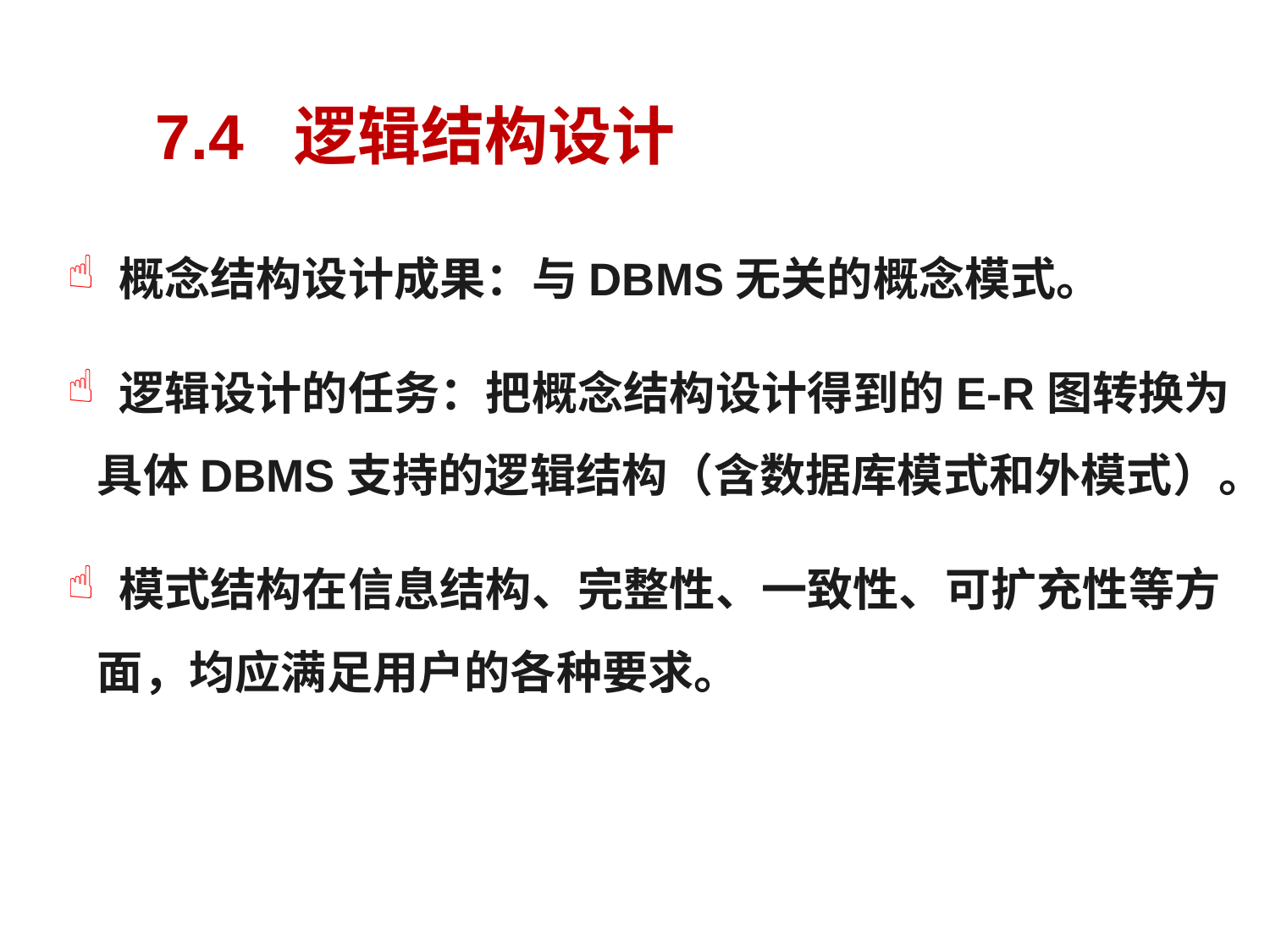

7.4  逻辑结构设计
 概念结构设计成果：与DBMS无关的概念模式。
 逻辑设计的任务：把概念结构设计得到的E-R图转换为具体DBMS支持的逻辑结构（含数据库模式和外模式）。
 模式结构在信息结构、完整性、一致性、可扩充性等方面，均应满足用户的各种要求。